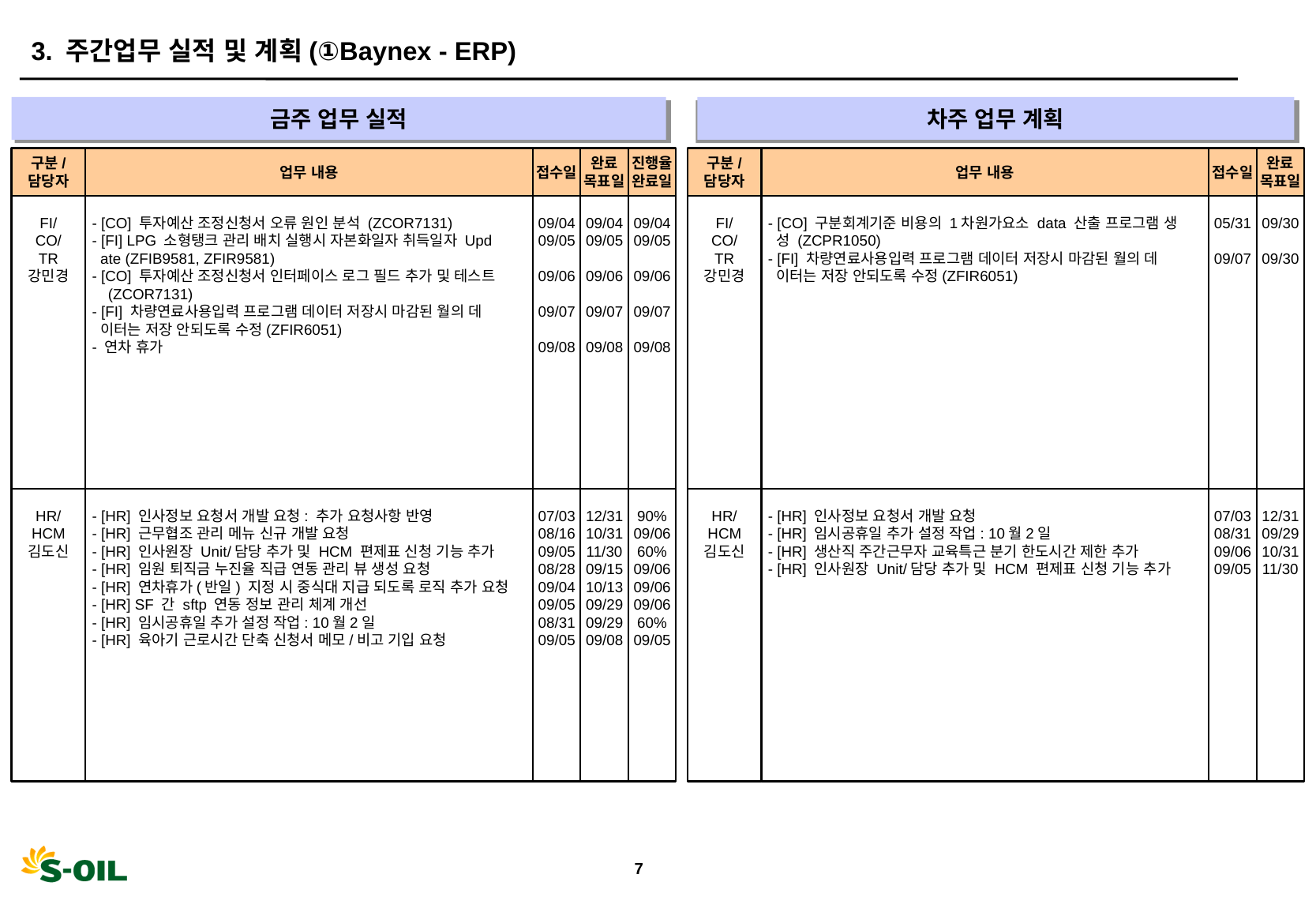

3. 주간업무 실적 및 계획(①Baynex - ERP)
금주 업무 실적
차주 업무 계획
" "
" "
구분/
담당자
업무 내용
접수일
완료
목표일
진행율
완료일
구분/
담당자
업무 내용
접수일
완료
목표일
FI/
CO/
TR
강민경

- [CO] 투자예산 조정신청서 오류 원인 분석 (ZCOR7131)
- [FI] LPG 소형탱크 관리 배치 실행시 자본화일자 취득일자 Upd
  ate (ZFIB9581, ZFIR9581)
- [CO] 투자예산 조정신청서 인터페이스 로그 필드 추가 및 테스트
   (ZCOR7131)
- [FI] 차량연료사용입력 프로그램 데이터 저장시 마감된 월의 데
  이터는 저장 안되도록 수정(ZFIR6051)
- 연차 휴가
09/04
09/05
09/06
09/07
09/08
09/04
09/05
09/06
09/07
09/08
09/04
09/05
09/06
09/07
09/08
FI/
CO/
TR
강민경

- [CO] 구분회계기준 비용의 1차원가요소 data 산출 프로그램 생
  성 (ZCPR1050)
- [FI] 차량연료사용입력 프로그램 데이터 저장시 마감된 월의 데
  이터는 저장 안되도록 수정(ZFIR6051)
05/31
09/07
09/30
09/30
HR/
HCM
김도신

- [HR] 인사정보 요청서 개발 요청: 추가 요청사항 반영
- [HR] 근무협조 관리 메뉴 신규 개발 요청
- [HR] 인사원장 Unit/담당 추가 및 HCM 편제표 신청 기능 추가
- [HR] 임원 퇴직금 누진율 직급 연동 관리 뷰 생성 요청
- [HR] 연차휴가(반일) 지정 시 중식대 지급 되도록 로직 추가 요청
- [HR] SF 간 sftp 연동 정보 관리 체계 개선
- [HR] 임시공휴일 추가 설정 작업: 10월2일
- [HR] 육아기 근로시간 단축 신청서 메모/비고 기입 요청
07/03
08/16
09/05
08/28
09/04
09/05
08/31
09/05
12/31
10/31
11/30
09/15
10/13
09/29
09/29
09/08
90%
09/06
60%
09/06
09/06
09/06
60%
09/05
HR/
HCM
김도신

- [HR] 인사정보 요청서 개발 요청
- [HR] 임시공휴일 추가 설정 작업: 10월2일
- [HR] 생산직 주간근무자 교육특근 분기 한도시간 제한 추가
- [HR] 인사원장 Unit/담당 추가 및 HCM 편제표 신청 기능 추가
07/03
08/31
09/06
09/05
12/31
09/29
10/31
11/30